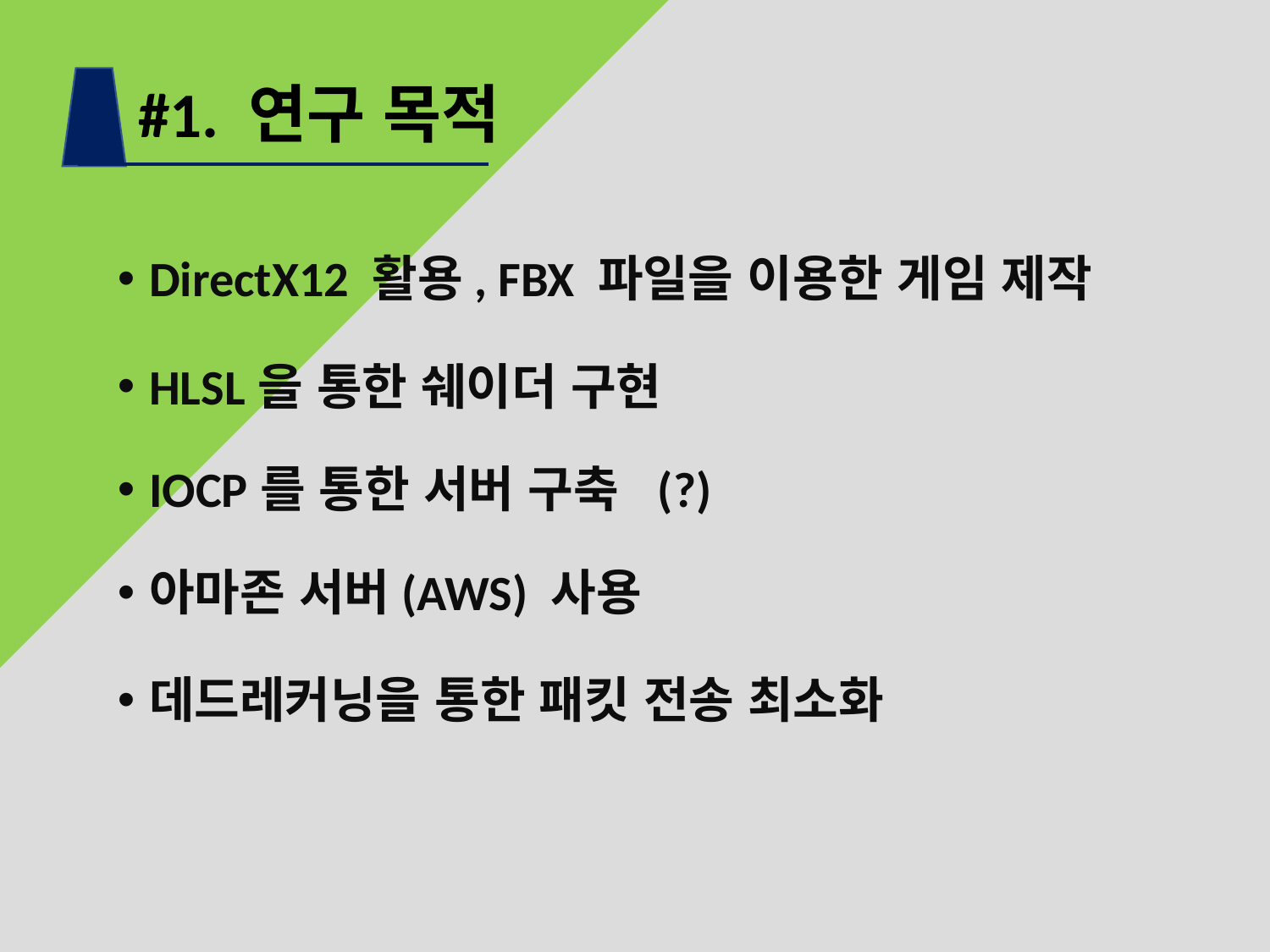

#1. 연구 목적

DirectX12 활용, FBX 파일을 이용한 게임 제작
HLSL을 통한 쉐이더 구현
IOCP를 통한 서버 구축  (?)
아마존 서버(AWS) 사용
데드레커닝을 통한 패킷 전송 최소화